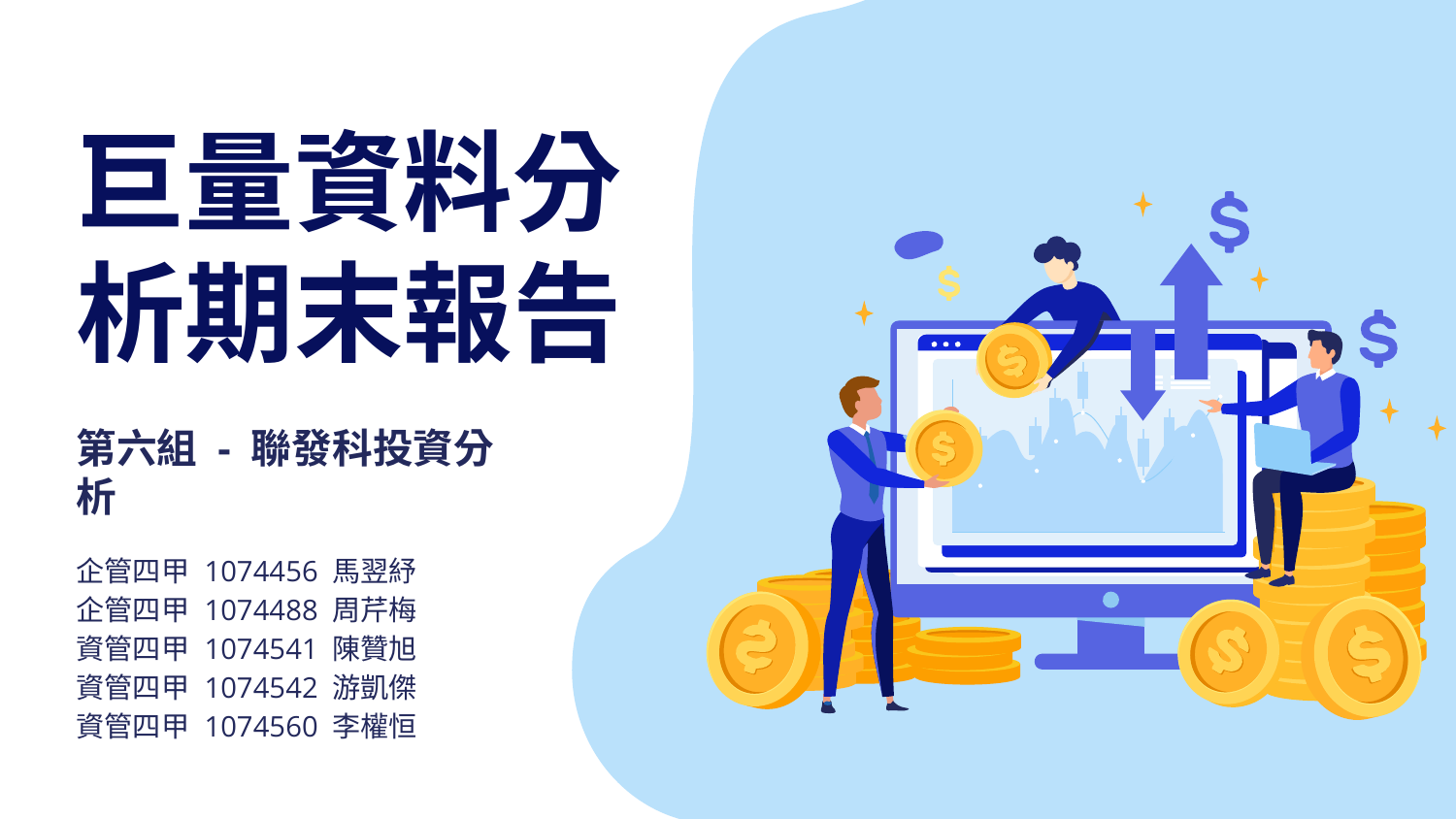

# 巨量資料分析期末報告

第六組 - 聯發科投資分析

企管四甲 1074456 馬翌紓
企管四甲 1074488 周芹梅
資管四甲 1074541 陳贊旭
資管四甲 1074542 游凱傑
資管四甲 1074560 李權恒